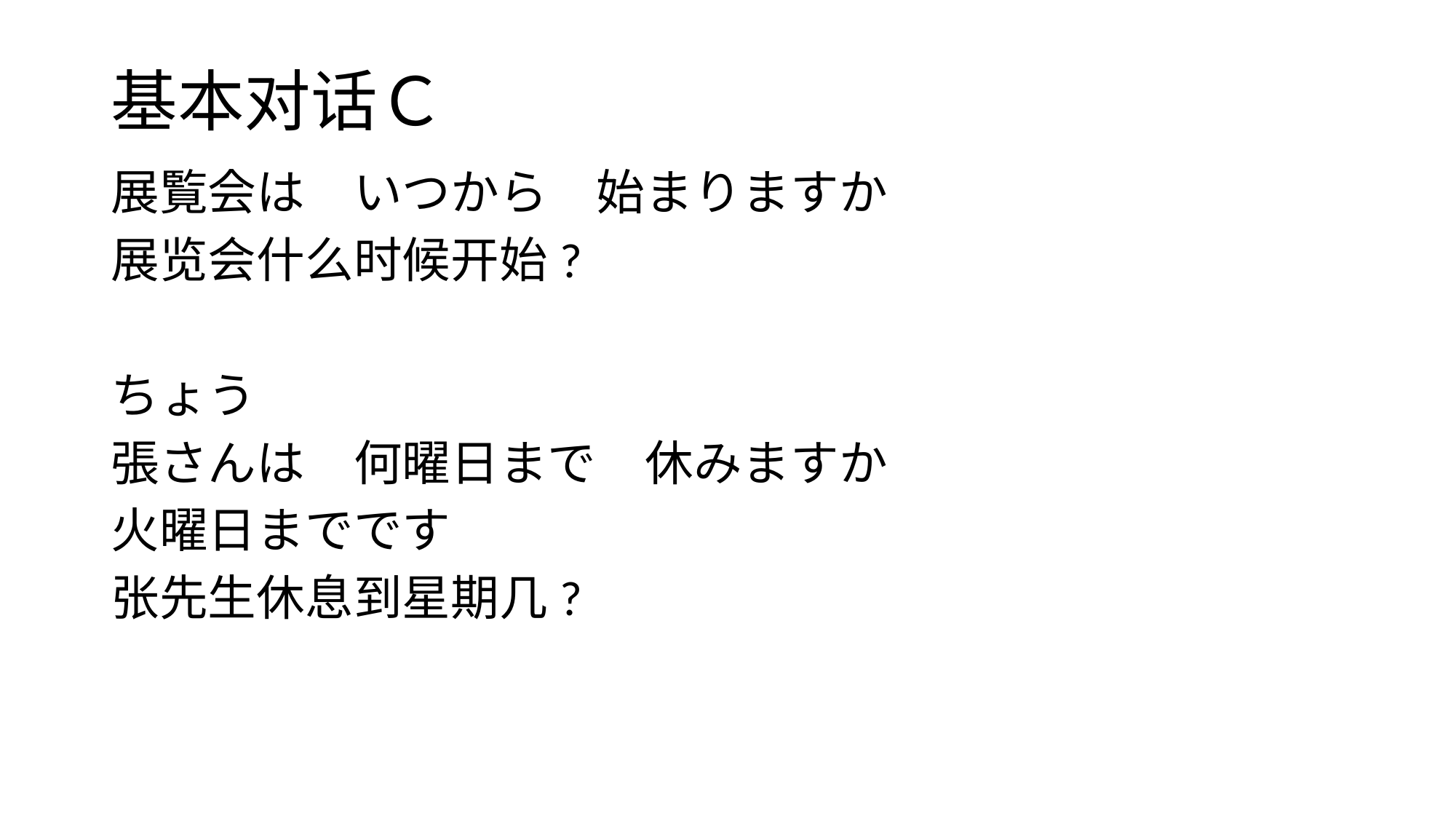

# 基本对话Ｃ
展覧会は　いつから　始まりますか
展览会什么时候开始?

ちょう
張さんは　何曜日まで　休みますか
火曜日までです
张先生休息到星期几?